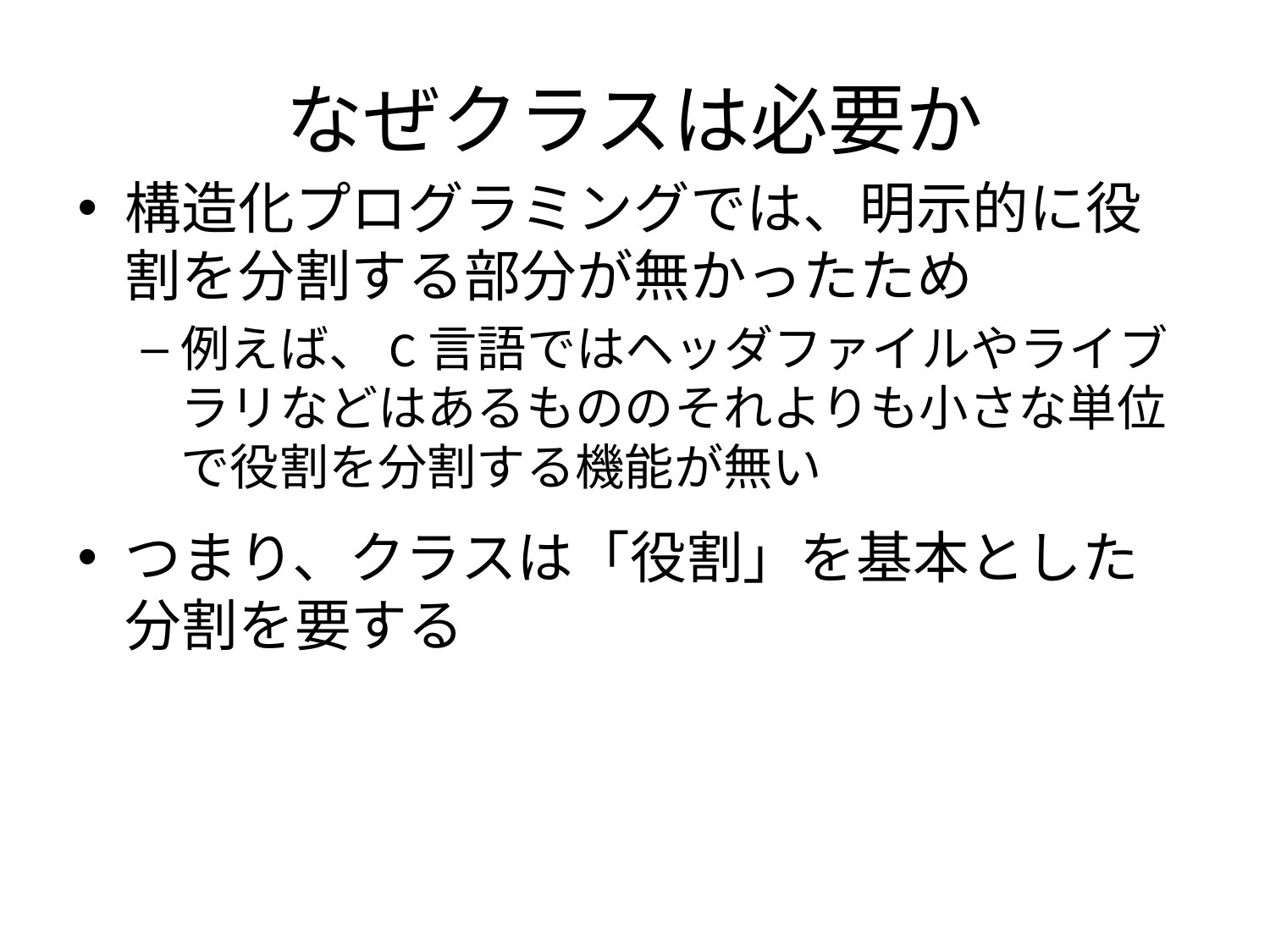

# なぜクラスは必要か
構造化プログラミングでは、明示的に役割を分割する部分が無かったため
例えば、C言語ではヘッダファイルやライブラリなどはあるもののそれよりも小さな単位で役割を分割する機能が無い

つまり、クラスは「役割」を基本とした分割を要する